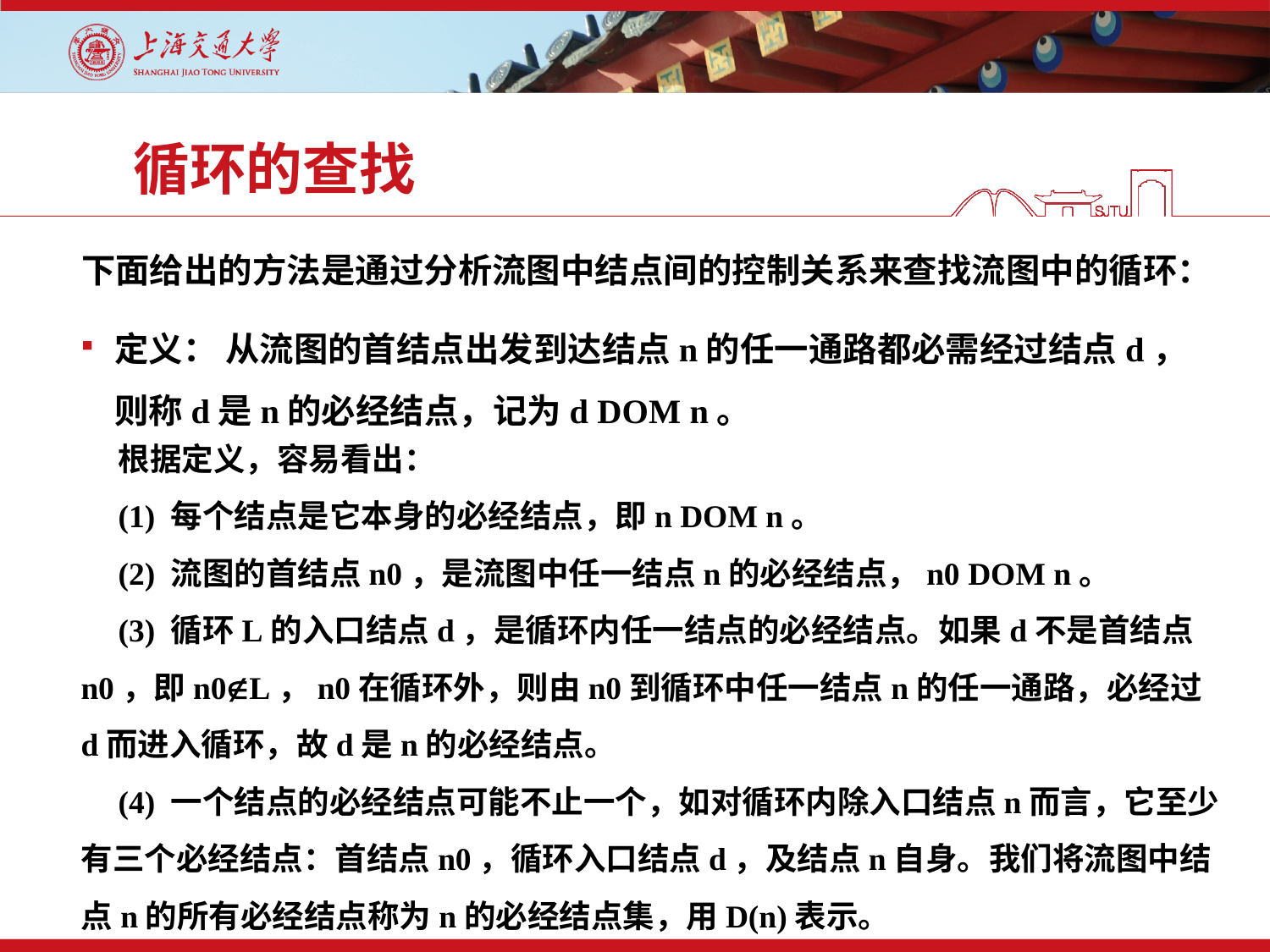

# 循环的查找
下面给出的方法是通过分析流图中结点间的控制关系来查找流图中的循环：
定义： 从流图的首结点出发到达结点n的任一通路都必需经过结点d，则称d是n的必经结点，记为d DOM n。
根据定义，容易看出：
(1) 每个结点是它本身的必经结点，即n DOM n。
(2) 流图的首结点n0，是流图中任一结点n的必经结点，n0 DOM n。
(3) 循环L的入口结点d，是循环内任一结点的必经结点。如果d不是首结点n0，即n0∉L，n0在循环外，则由n0到循环中任一结点n的任一通路，必经过d而进入循环，故d是n的必经结点。
(4) 一个结点的必经结点可能不止一个，如对循环内除入口结点n而言，它至少有三个必经结点：首结点n0，循环入口结点d，及结点n自身。我们将流图中结点n的所有必经结点称为n的必经结点集，用D(n)表示。